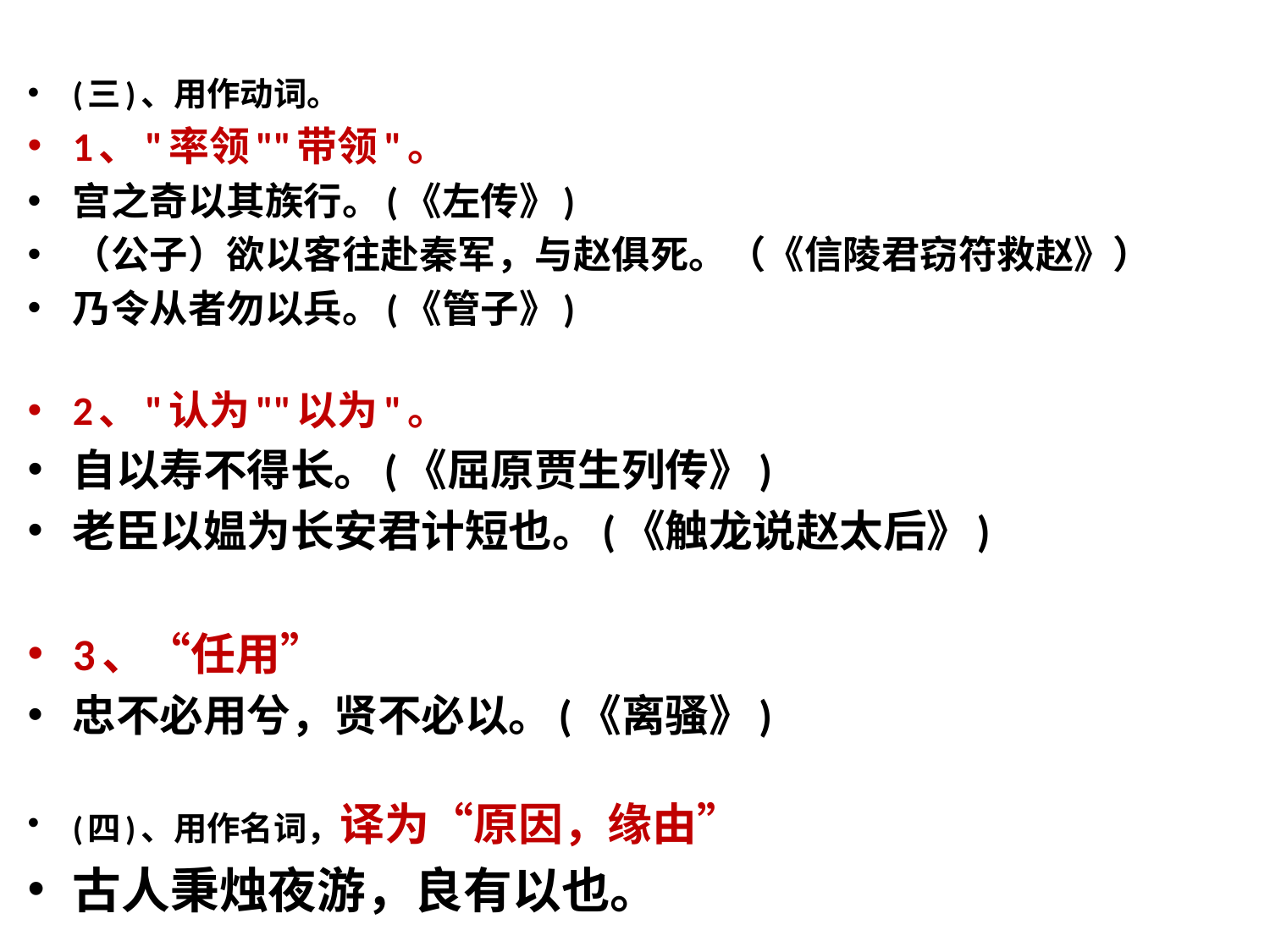

(三)、用作动词。
1、"率领""带领"。
宫之奇以其族行。(《左传》)
（公子）欲以客往赴秦军，与赵俱死。（《信陵君窃符救赵》）
乃令从者勿以兵。(《管子》)

2、"认为""以为"。
自以寿不得长。(《屈原贾生列传》)
老臣以媪为长安君计短也。(《触龙说赵太后》)

3、“任用”
忠不必用兮，贤不必以。(《离骚》)

(四)、用作名词，译为“原因，缘由”
古人秉烛夜游，良有以也。